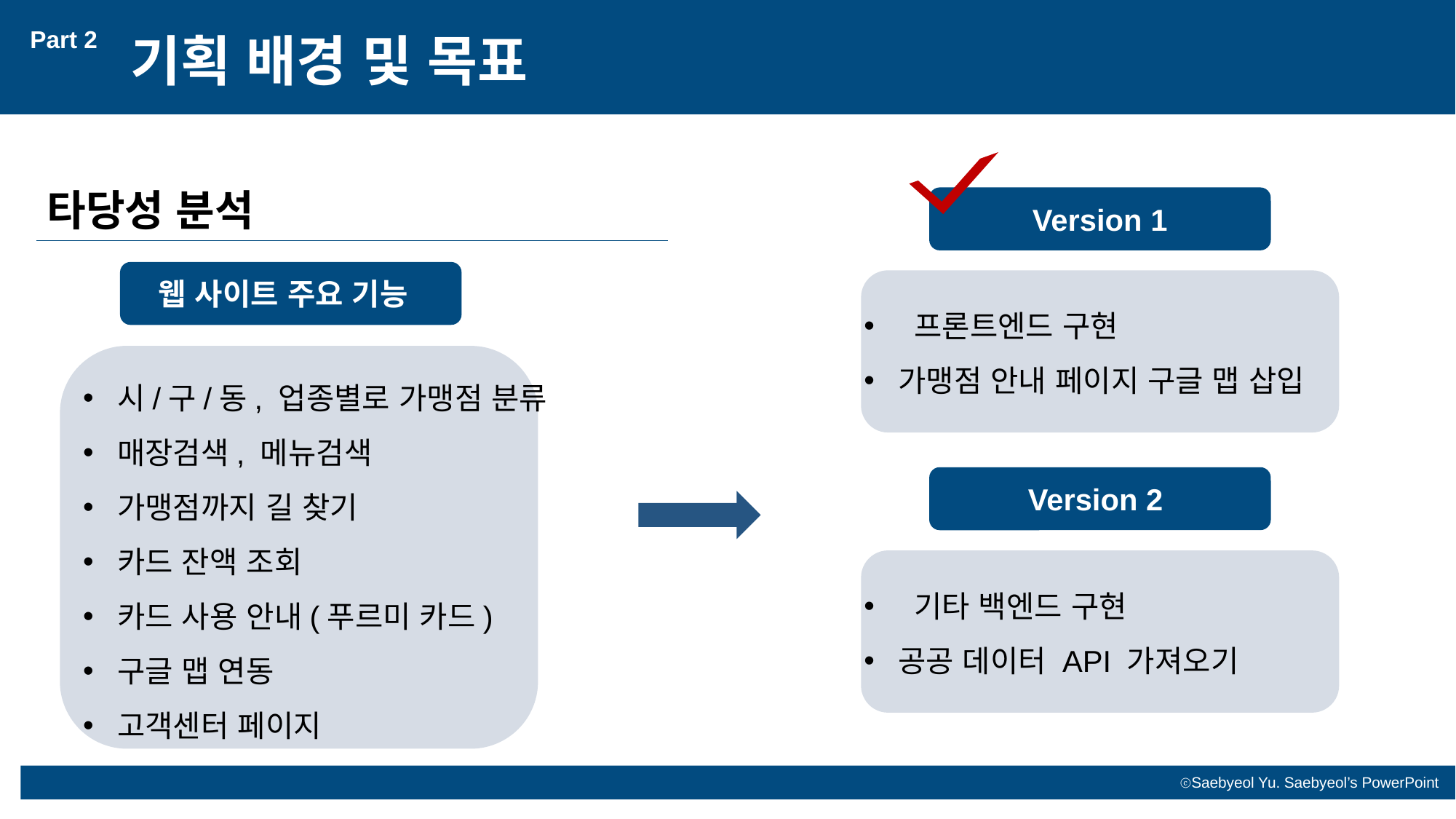

Part 2
기획 배경 및 목표

타당성 분석

Version 1

웹 사이트 주요 기능

 프론트엔드 구현
가맹점 안내 페이지 구글 맵 삽입

시/구/동, 업종별로 가맹점 분류
매장검색, 메뉴검색
가맹점까지 길 찾기
카드 잔액 조회
카드 사용 안내(푸르미 카드)
구글 맵 연동
고객센터 페이지

Version 2

 기타 백엔드 구현
공공 데이터 API 가져오기